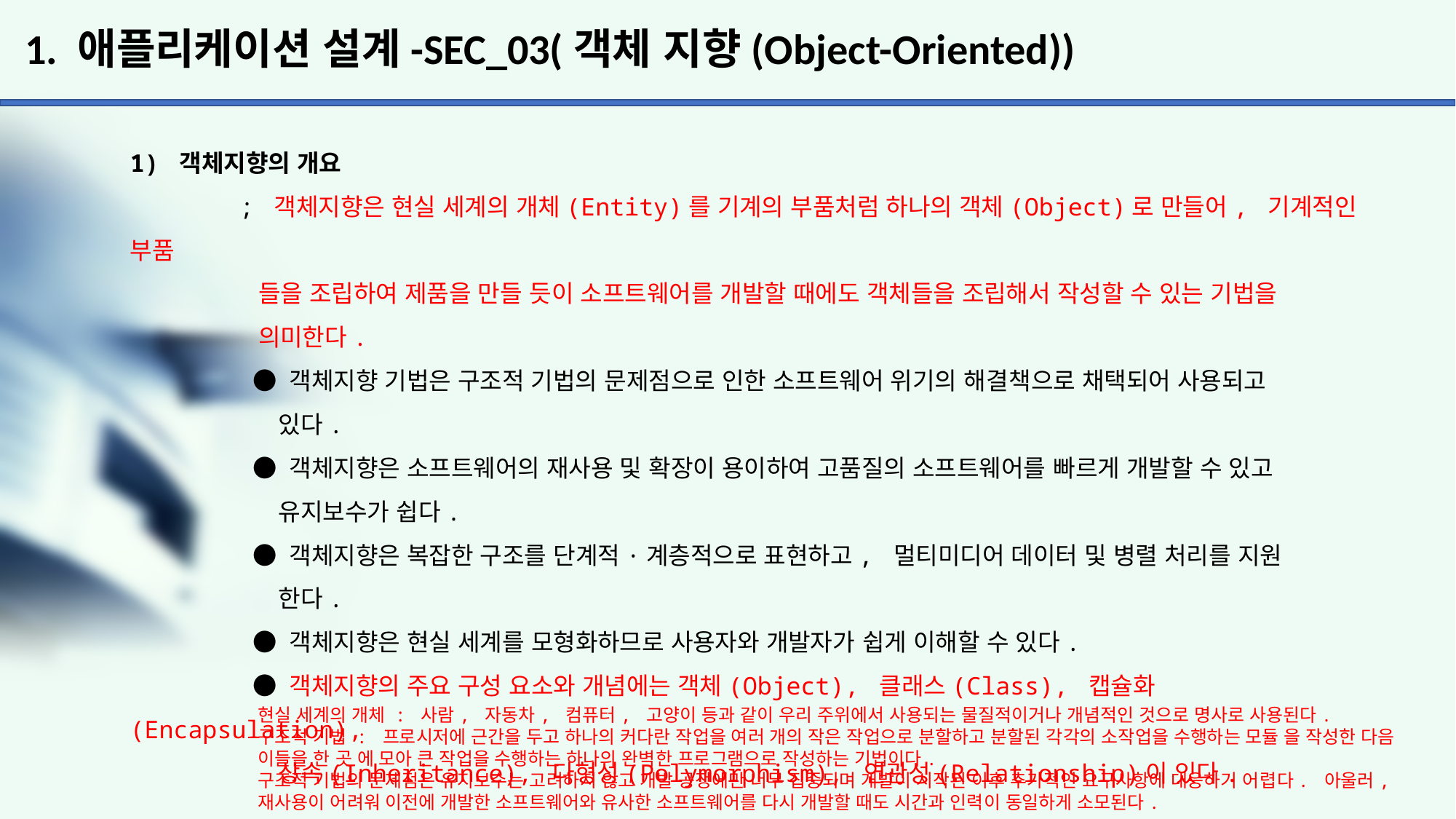

# 1. 애플리케이션 설계-SEC_03(객체 지향(Object-Oriented))
1) 객체지향의 개요
	; 객체지향은 현실 세계의 개체(Entity)를 기계의 부품처럼 하나의 객체(Object)로 만들어, 기계적인 부품
	  들을 조립하여 제품을 만들 듯이 소프트웨어를 개발할 때에도 객체들을 조립해서 작성할 수 있는 기법을
	  의미한다.
	  ● 객체지향 기법은 구조적 기법의 문제점으로 인한 소프트웨어 위기의 해결책으로 채택되어 사용되고
	     있다.
	  ● 객체지향은 소프트웨어의 재사용 및 확장이 용이하여 고품질의 소프트웨어를 빠르게 개발할 수 있고
	     유지보수가 쉽다.
	  ● 객체지향은 복잡한 구조를 단계적·계층적으로 표현하고, 멀티미디어 데이터 및 병렬 처리를 지원
	     한다.
	  ● 객체지향은 현실 세계를 모형화하므로 사용자와 개발자가 쉽게 이해할 수 있다.
	  ● 객체지향의 주요 구성 요소와 개념에는 객체(Object), 클래스(Class), 캡슐화(Encapsulation),
	     상속(Inheritance), 다형성(Polymorphism), 연관성(Relationship)이 있다.
현실 세계의 개체 : 사람, 자동차, 컴퓨터, 고양이 등과 같이 우리 주위에서 사용되는 물질적이거나 개념적인 것으로 명사로 사용된다.
구조적 기법 : 프로시저에 근간을 두고 하나의 커다란 작업을 여러 개의 작은 작업으로 분할하고 분할된 각각의 소작업을 수행하는 모듈 을 작성한 다음 이들을 한 곳 에 모아 큰 작업을 수행하는 하나의 완벽한 프로그램으로 작성하는 기법이다.
구조적 기법의 문제점은 유지보수는 고려하지 않고 개발 공정에만 너무 집중되며 개발이 시작된 이후 추가적인 요구사항에 대응하기 어렵다. 아울러, 재사용이 어려워 이전에 개발한 소프트웨어와 유사한 소프트웨어를 다시 개발할 때도 시간과 인력이 동일하게 소모된다.